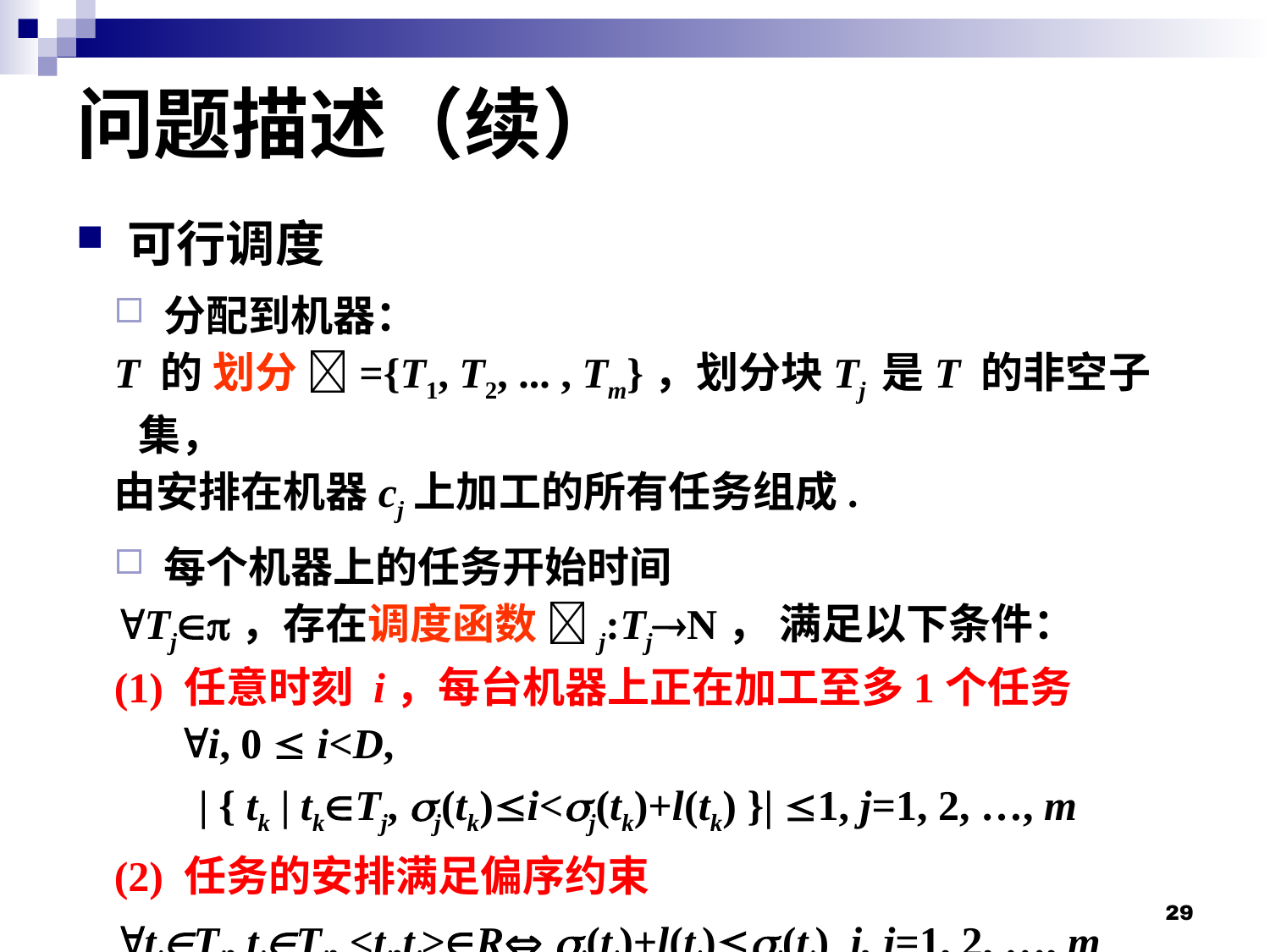

# 问题描述（续）
 可行调度
 分配到机器：
T 的 划分 π={T1, T2, ... , Tm}，划分块Tj 是T 的非空子集，
由安排在机器cj上加工的所有任务组成.
 每个机器上的任务开始时间
∀Tj∈π，存在调度函数 σj:Tj→N， 满足以下条件：
(1) 任意时刻 i，每台机器上正在加工至多1个任务
      ∀i, 0 ≤ i<D,
        | { tk | tk∈Tj, σj(tk)≤i<σj(tk)+l(tk) }| ≤1, j=1, 2, …, m
(2) 任务的安排满足偏序约束
∀ti∈Ti, tj∈Tj, <ti,tj>∈R⇔ σi(ti)+l(ti)≤σj(tj)  i, j=1, 2, …, m
29